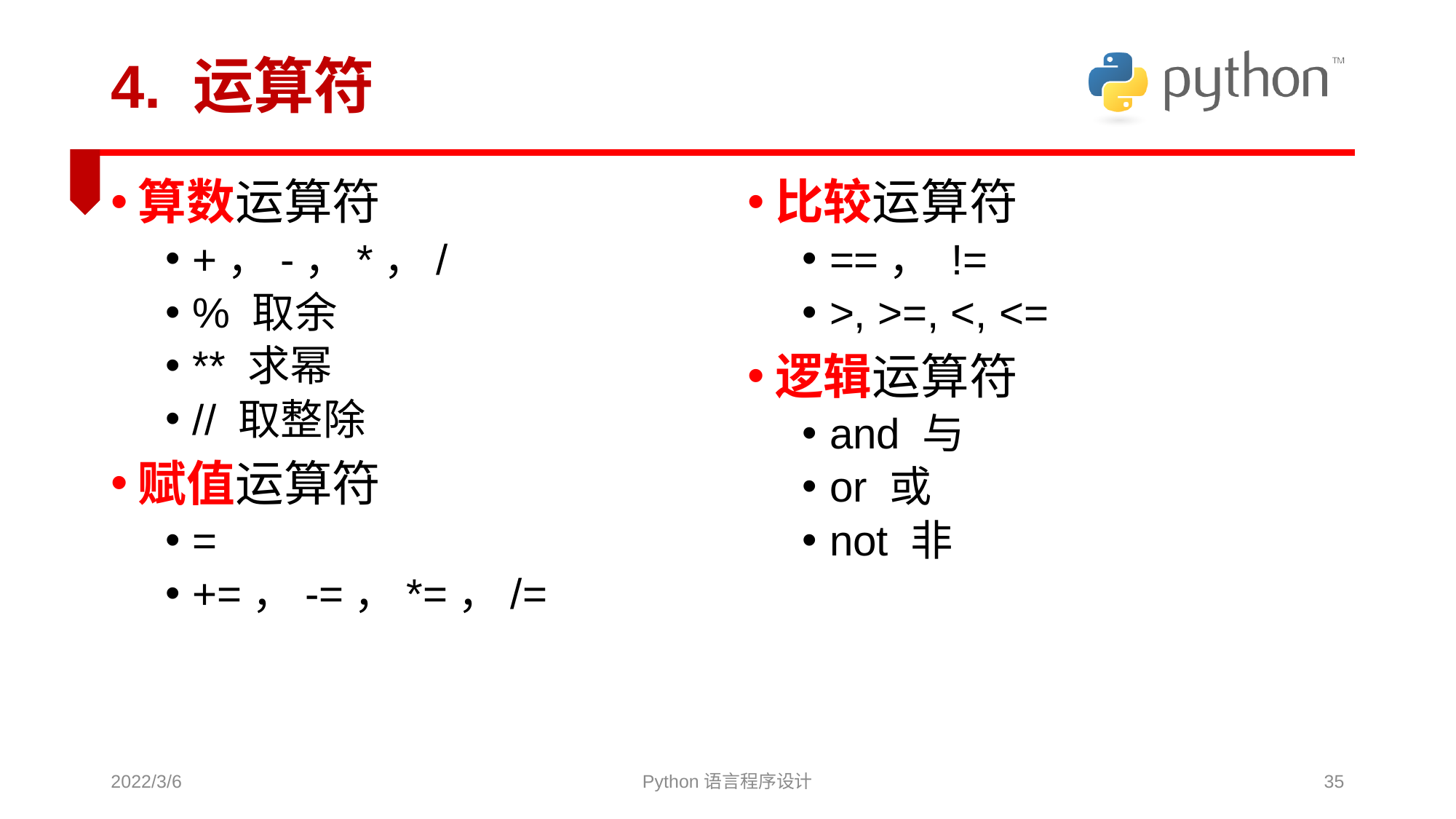

# 4. 运算符
算数运算符
+，-，*，/
% 取余
** 求幂
// 取整除
赋值运算符
=
+=，-=，*=，/=
比较运算符
==， !=
>, >=, <, <=
逻辑运算符
and 与
or 或
not 非

2022/3/6
Python语言程序设计
35